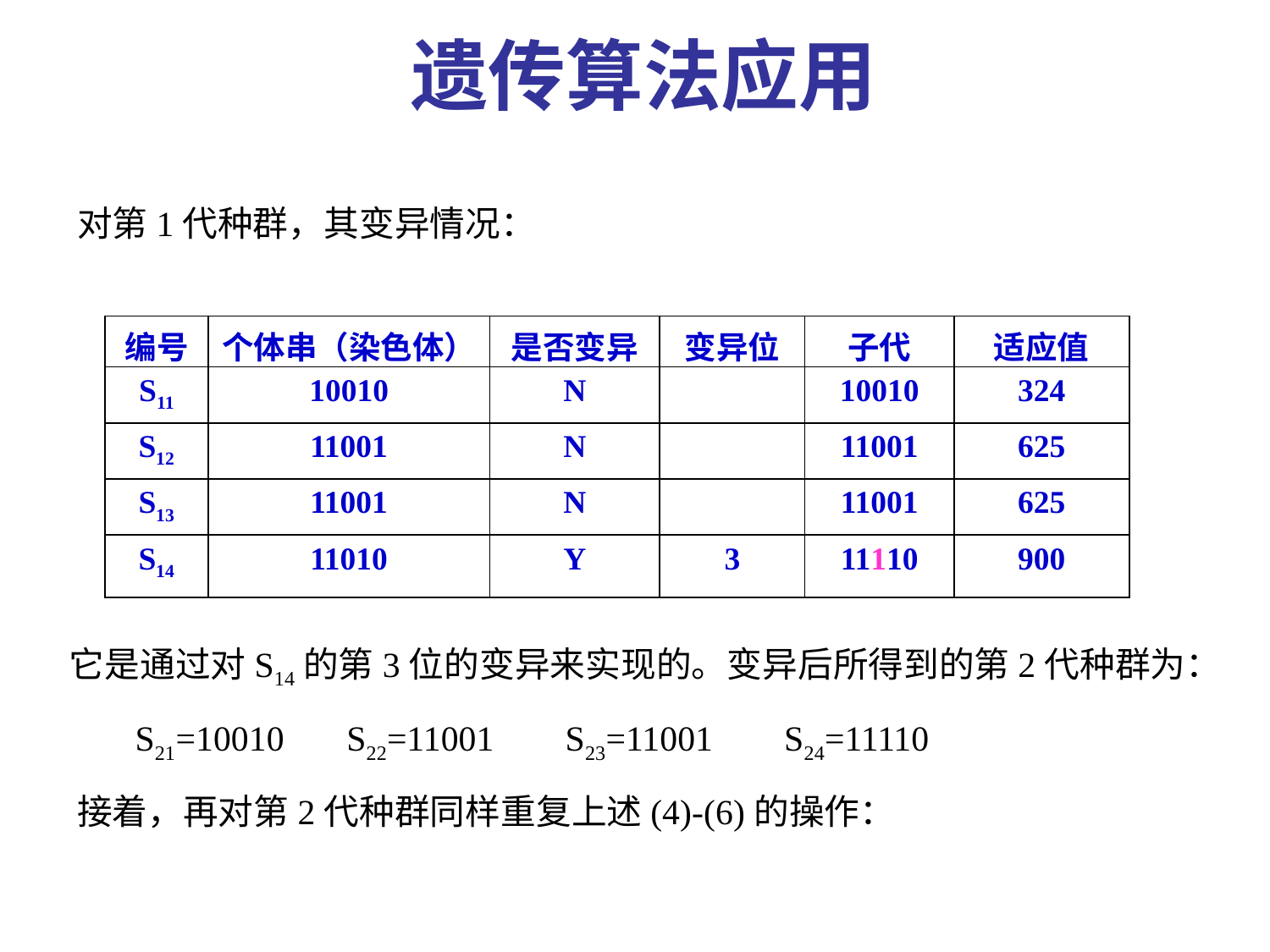

遗传算法应用
    对第1代种群，其变异情况：

   它是通过对S14的第3位的变异来实现的。变异后所得到的第2代种群为：
           S21=10010       S22=11001        S23=11001        S24=11110
    接着，再对第2代种群同样重复上述(4)-(6)的操作：
| 编号 | 个体串（染色体） | 是否变异 | 变异位 | 子代 | 适应值 |
| --- | --- | --- | --- | --- | --- |
| S11 | 10010 | N |  | 10010 | 324 |
| S12 | 11001 | N |  | 11001 | 625 |
| S13 | 11001 | N |  | 11001 | 625 |
| S14 | 11010 | Y | 3 | 11110 | 900 |